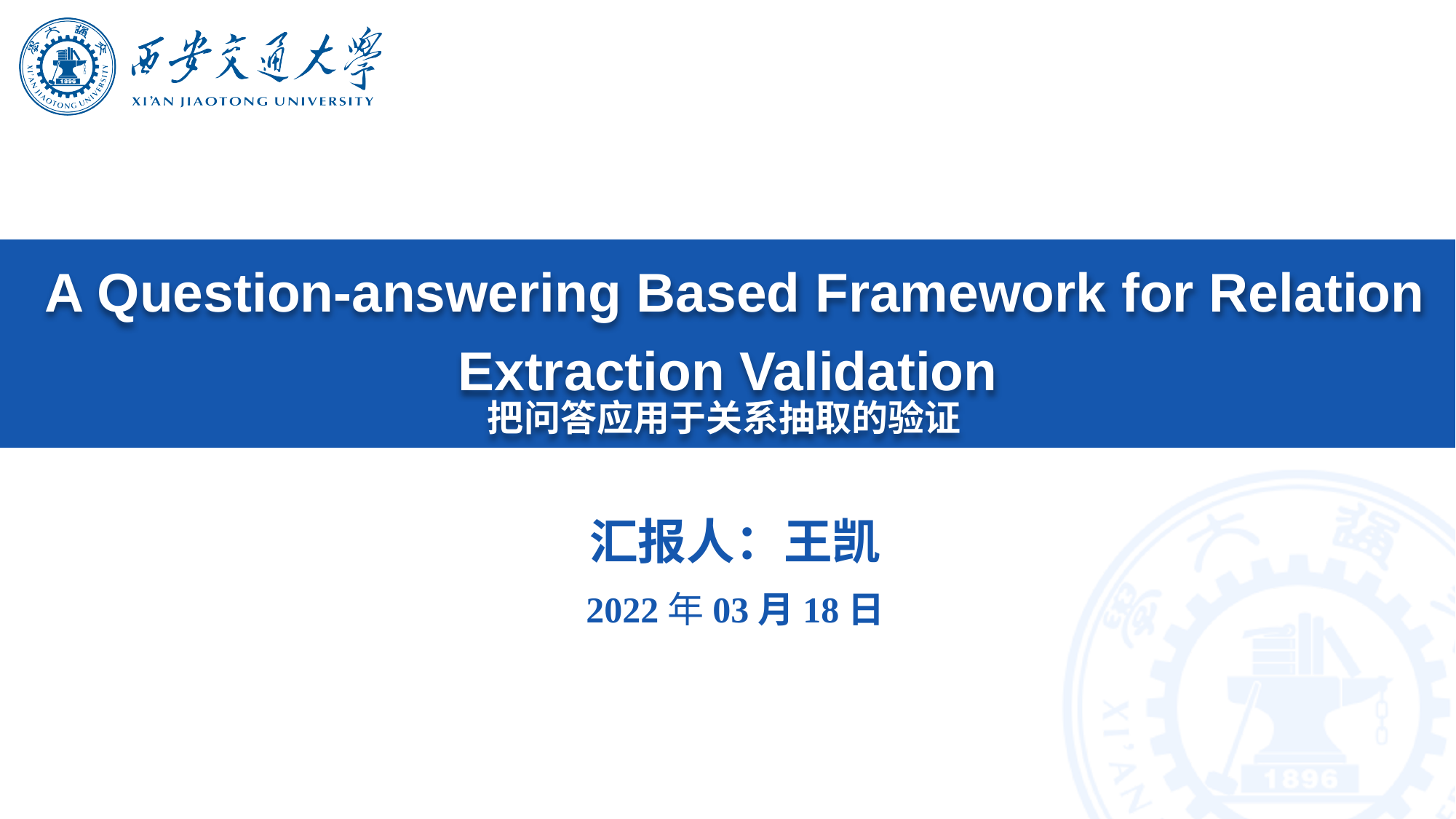

A Question-answering Based Framework for Relation Extraction Validation
把问答应用于关系抽取的验证
汇报人：王凯
2022年03月18日